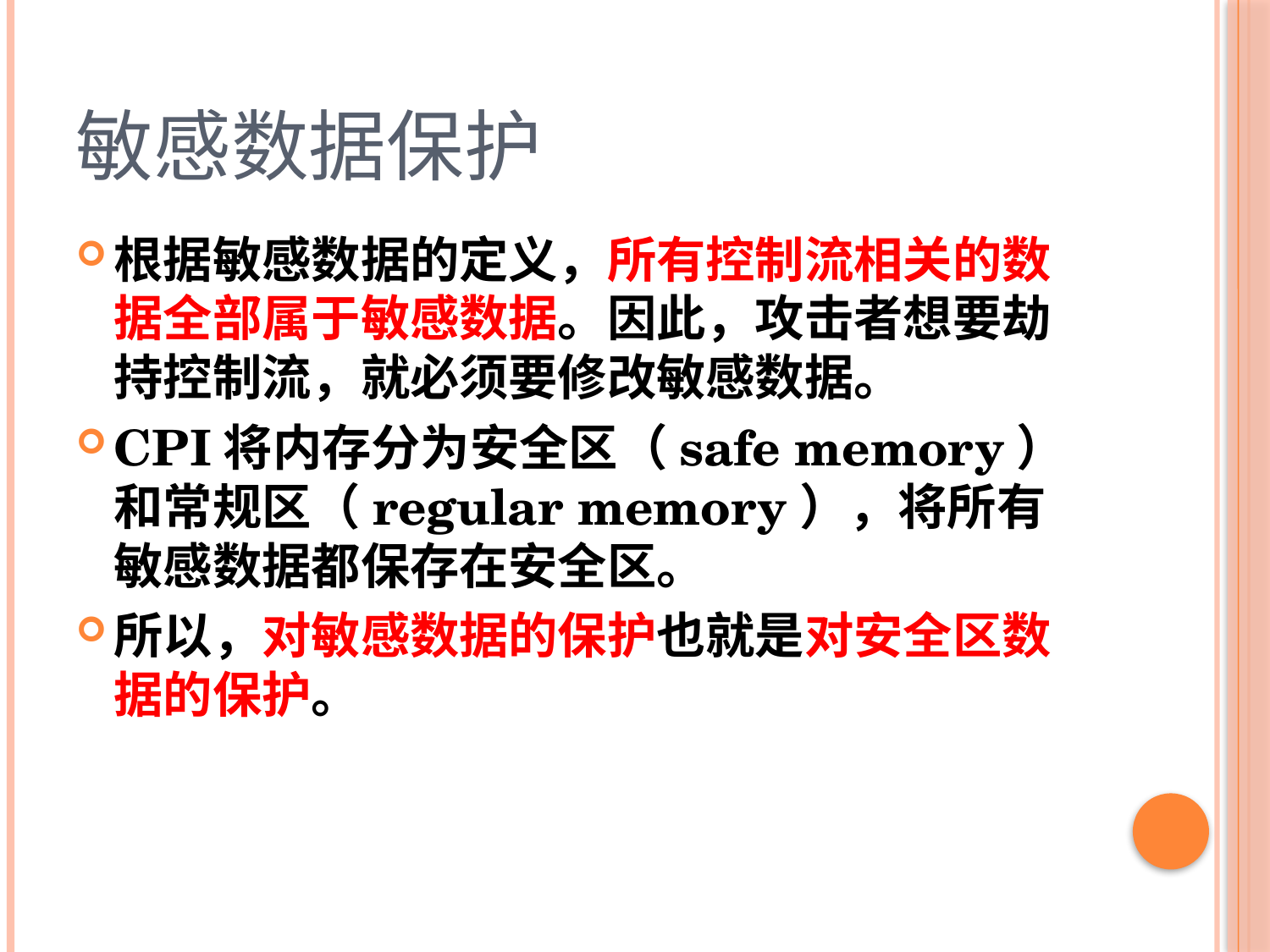

# 敏感数据保护
根据敏感数据的定义，所有控制流相关的数据全部属于敏感数据。因此，攻击者想要劫持控制流，就必须要修改敏感数据。
CPI将内存分为安全区（safe memory）和常规区（regular memory），将所有敏感数据都保存在安全区。
所以，对敏感数据的保护也就是对安全区数据的保护。